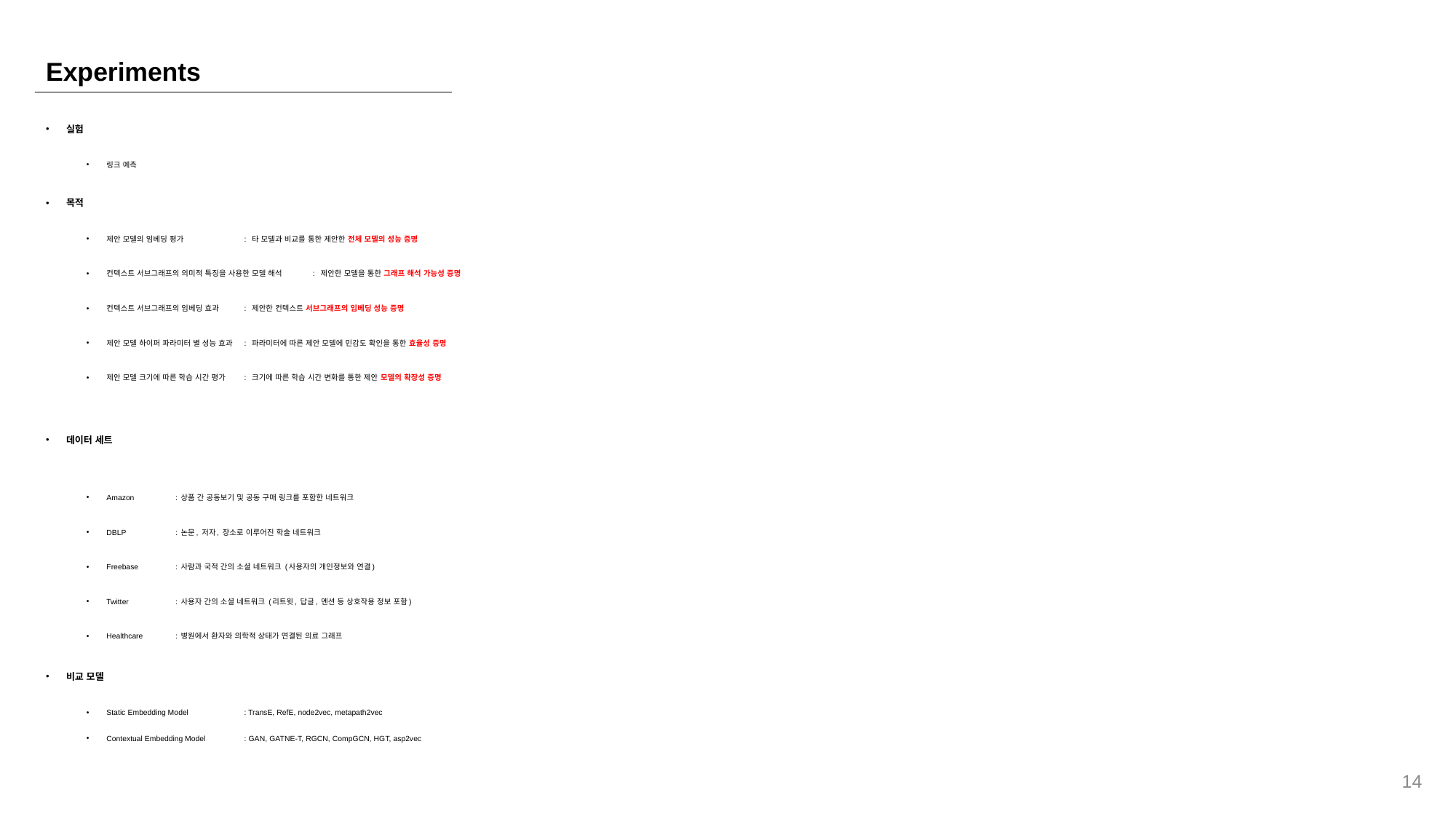

# Experiments
실험

링크 예측

목적

제안 모델의 임베딩 평가				:  타 모델과 비교를 통한 제안한 전체 모델의 성능 증명

컨텍스트 서브그래프의 의미적 특징을 사용한 모델 해석 		:  제안한 모델을 통한 그래프 해석 가능성 증명

컨텍스트 서브그래프의 임베딩 효과 			:  제안한 컨텍스트 서브그래프의 임베딩 성능 증명

제안 모델 하이퍼 파라미터 별 성능 효과 			:  파라미터에 따른 제안 모델에 민감도 확인을 통한 효율성 증명

제안 모델 크기에 따른 학습 시간 평가 			:  크기에 따른 학습 시간 변화를 통한 제안 모델의 확장성 증명

데이터 세트

Amazon	: 상품 간 공동보기 및 공동 구매 링크를 포함한 네트워크

DBLP		: 논문, 저자, 장소로 이루어진 학술 네트워크

Freebase	: 사람과 국적 간의 소셜 네트워크 (사용자의 개인정보와 연결)

Twitter	: 사용자 간의 소셜 네트워크 (리트윗, 답글, 멘션 등 상호작용 정보 포함)

Healthcare	: 병원에서 환자와 의학적 상태가 연결된 의료 그래프

비교 모델

Static Embedding Model	: TransE, RefE, node2vec, metapath2vec

Contextual Embedding Model	: GAN, GATNE-T, RGCN, CompGCN, HGT, asp2vec
14